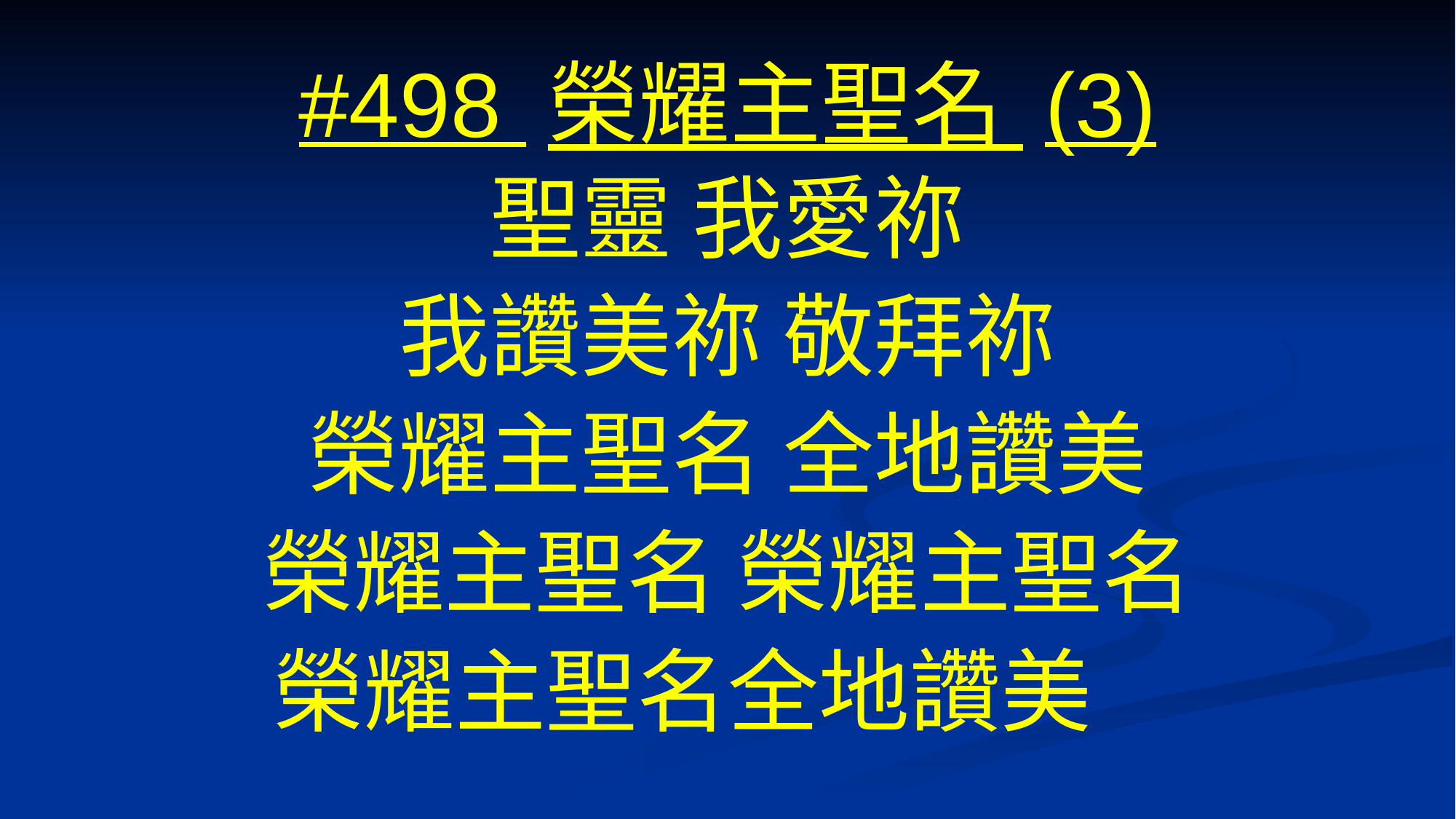

# #498 榮耀主聖名 (3)
聖靈 我愛祢
我讚美祢 敬拜祢
榮耀主聖名 全地讚美
榮耀主聖名 榮耀主聖名
榮耀主聖名全地讚美